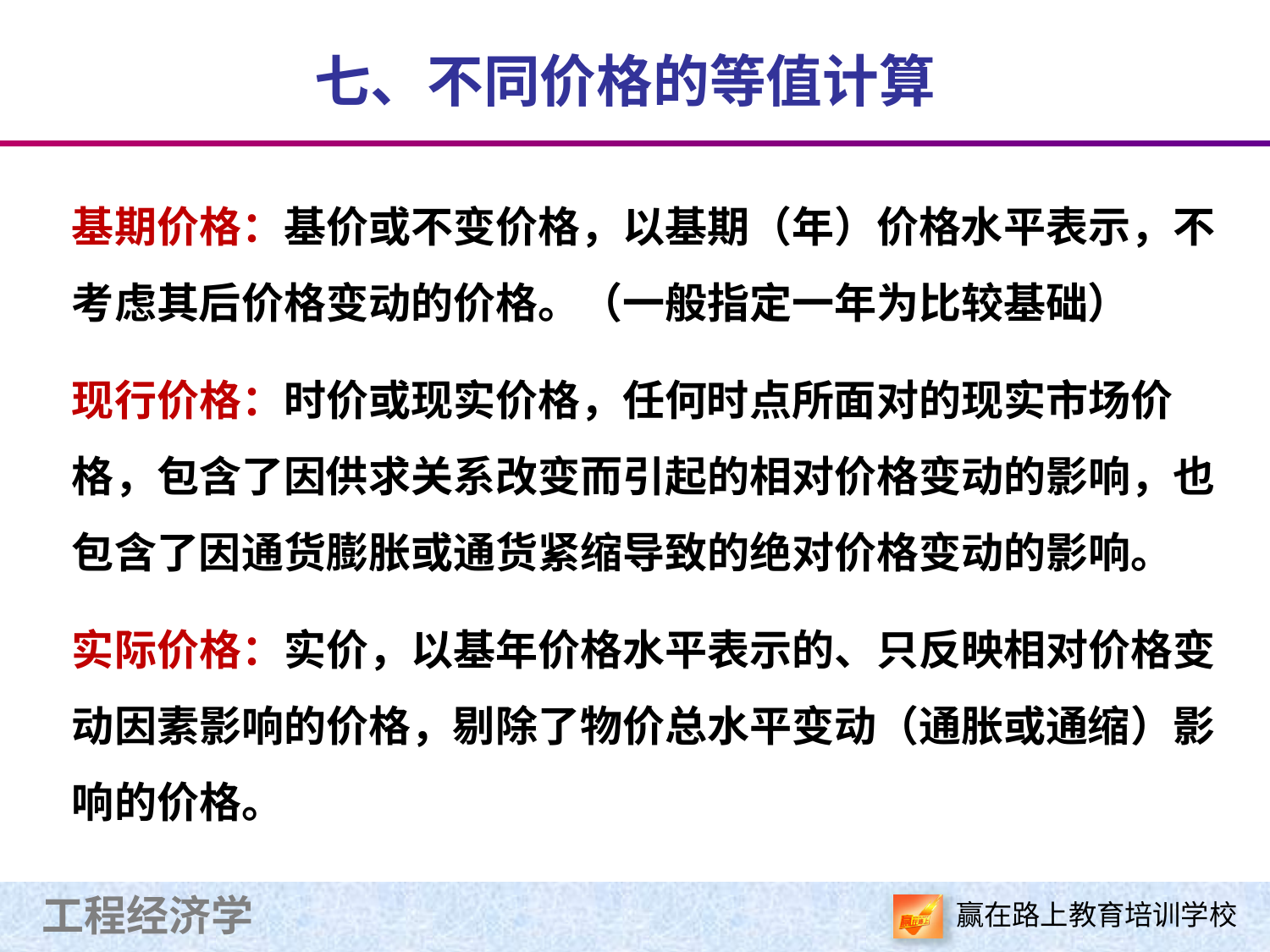

七、不同价格的等值计算
基期价格：基价或不变价格，以基期（年）价格水平表示，不考虑其后价格变动的价格。（一般指定一年为比较基础）
现行价格：时价或现实价格，任何时点所面对的现实市场价格，包含了因供求关系改变而引起的相对价格变动的影响，也包含了因通货膨胀或通货紧缩导致的绝对价格变动的影响。
实际价格：实价，以基年价格水平表示的、只反映相对价格变动因素影响的价格，剔除了物价总水平变动（通胀或通缩）影响的价格。